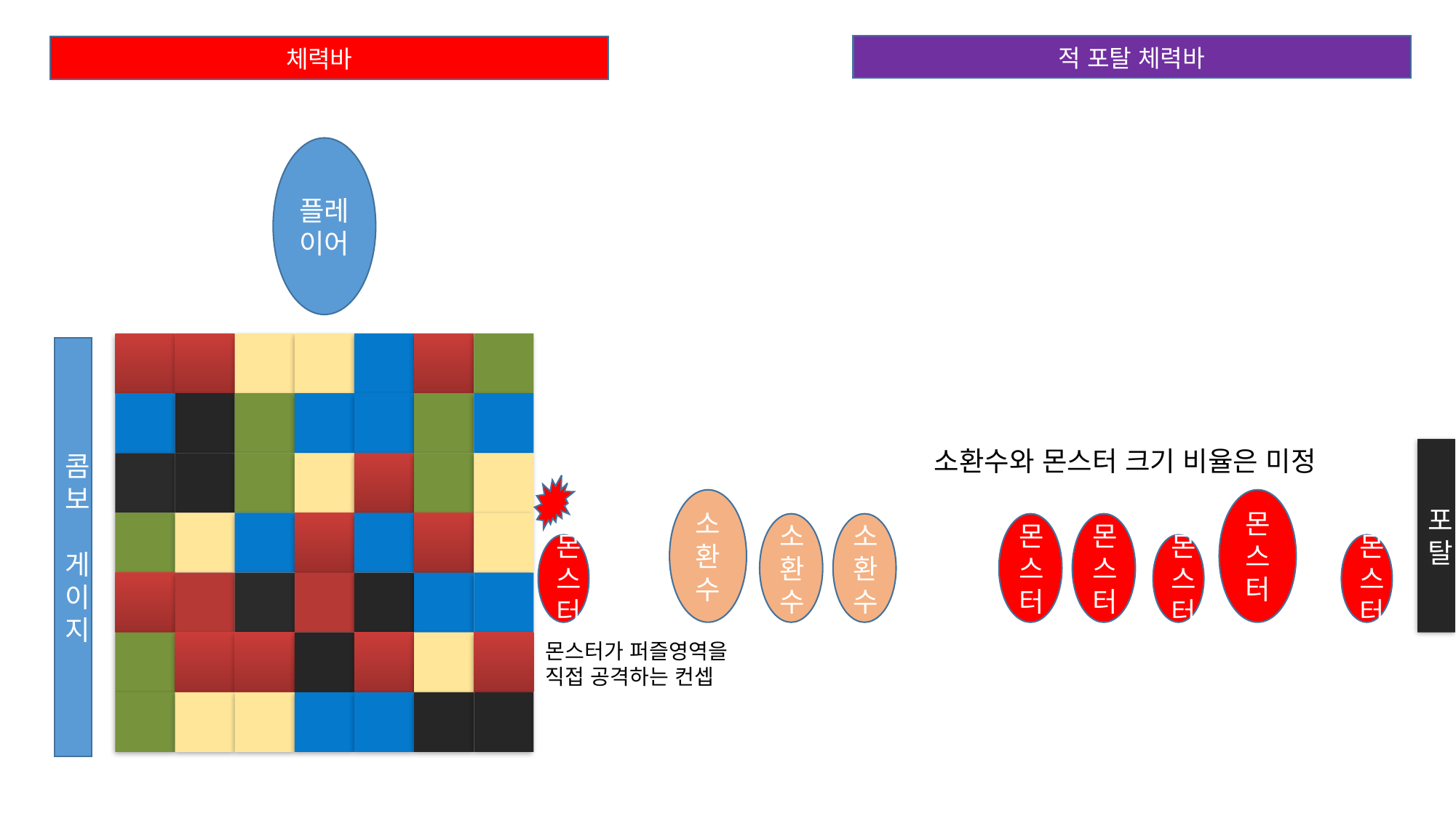

체력바
적 포탈 체력바
플레이어

콤보 게이지
포탈
소환수와 몬스터 크기 비율은 미정

소환수
몬스터
소환수
소환수
몬스터
몬스터
몬스터
몬스터
몬스터
몬스터가 퍼즐영역을
직접 공격하는 컨셉